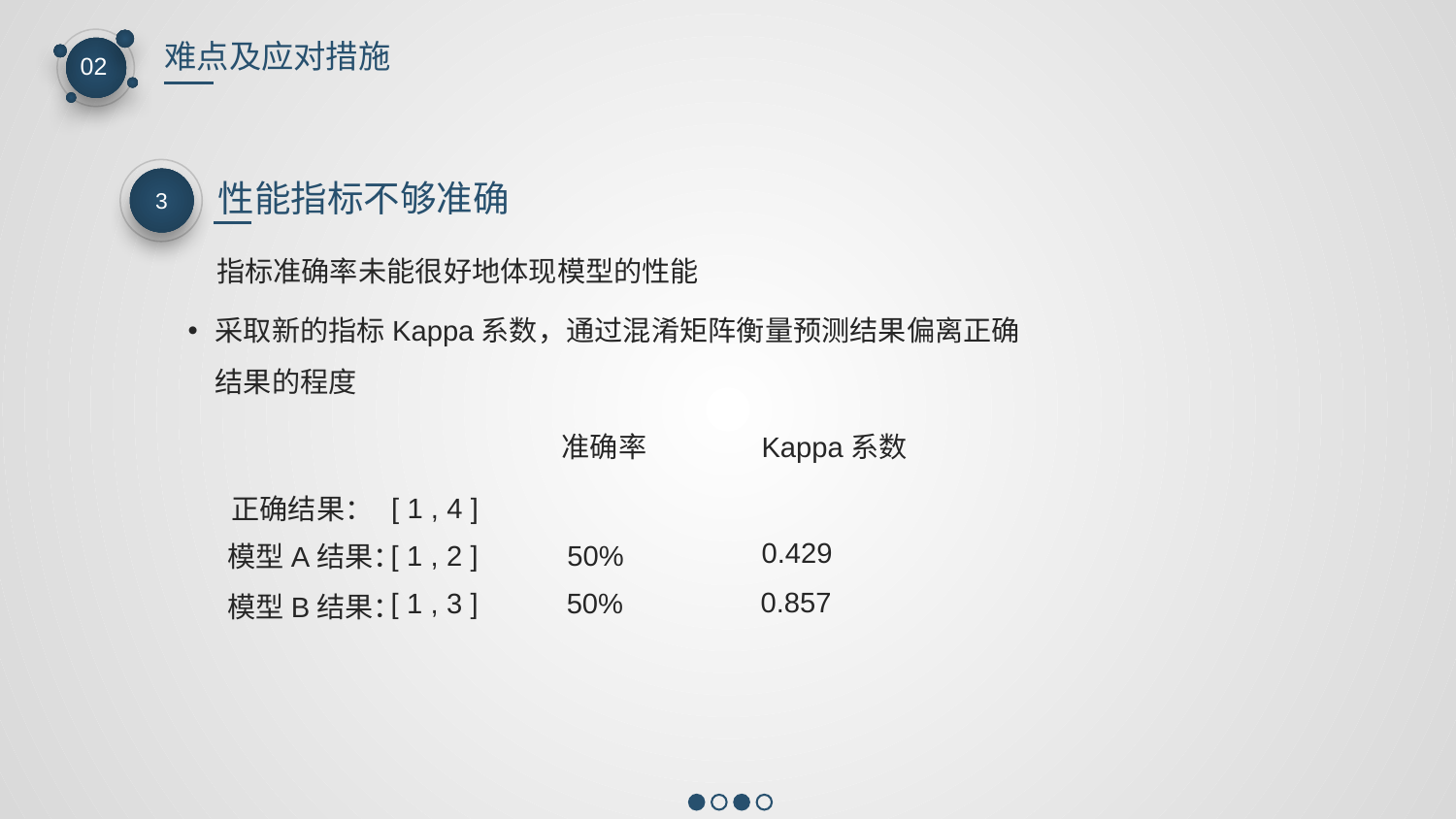

难点及应对措施
02

3
性能指标不够准确
指标准确率未能很好地体现模型的性能
采取新的指标Kappa系数，通过混淆矩阵衡量预测结果偏离正确结果的程度
Kappa系数
准确率
[ 1 , 4 ]
正确结果：
0.429
50%
[ 1 , 2 ]
模型A结果：
0.857
[ 1 , 3 ]
50%
模型B结果：